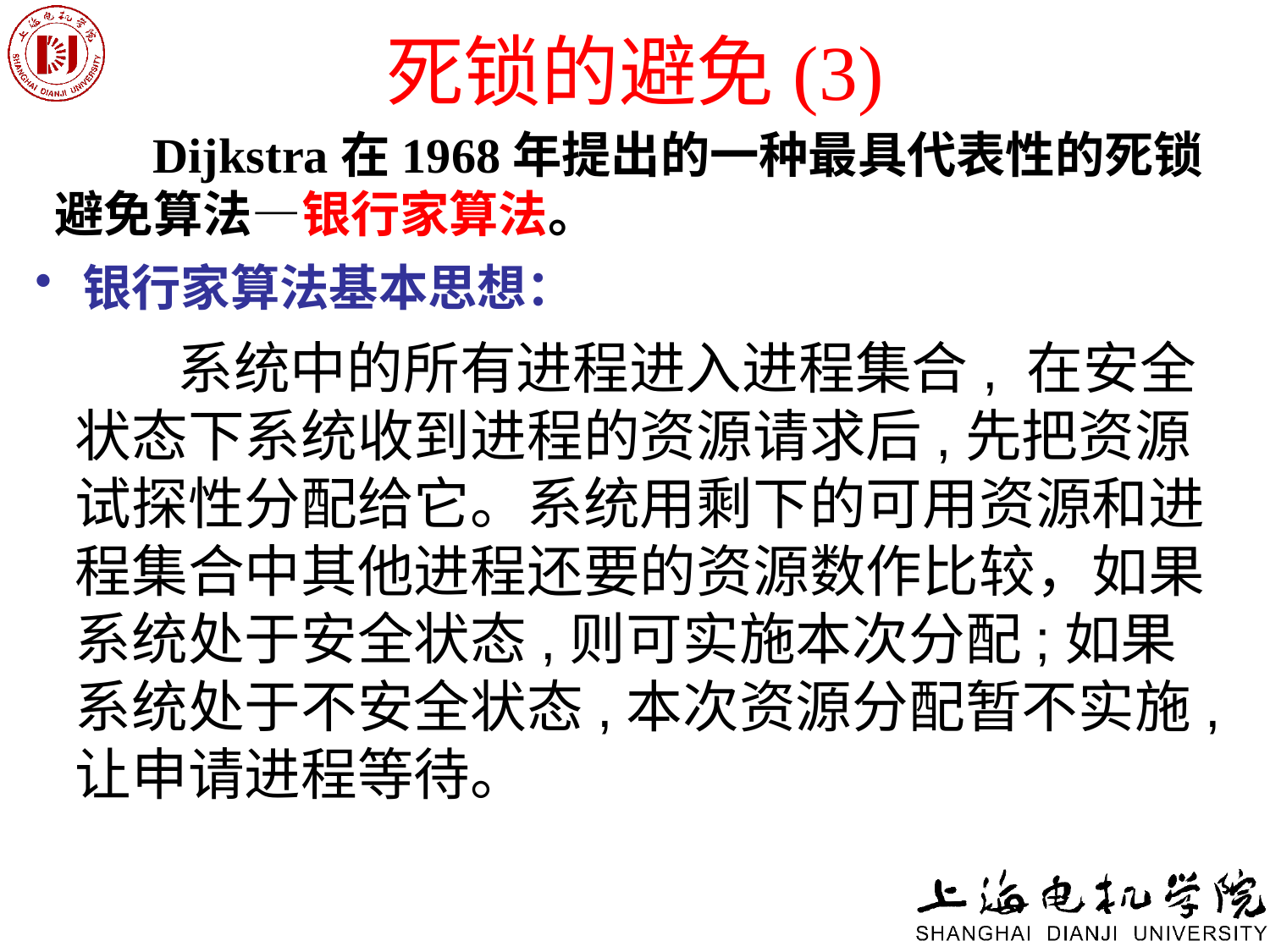

# 死锁的避免(3)
        Dijkstra在1968年提出的一种最具代表性的死锁避免算法—银行家算法。
银行家算法基本思想：
       系统中的所有进程进入进程集合, 在安全状态下系统收到进程的资源请求后,先把资源试探性分配给它。系统用剩下的可用资源和进程集合中其他进程还要的资源数作比较，如果系统处于安全状态,则可实施本次分配;如果系统处于不安全状态,本次资源分配暂不实施,让申请进程等待。